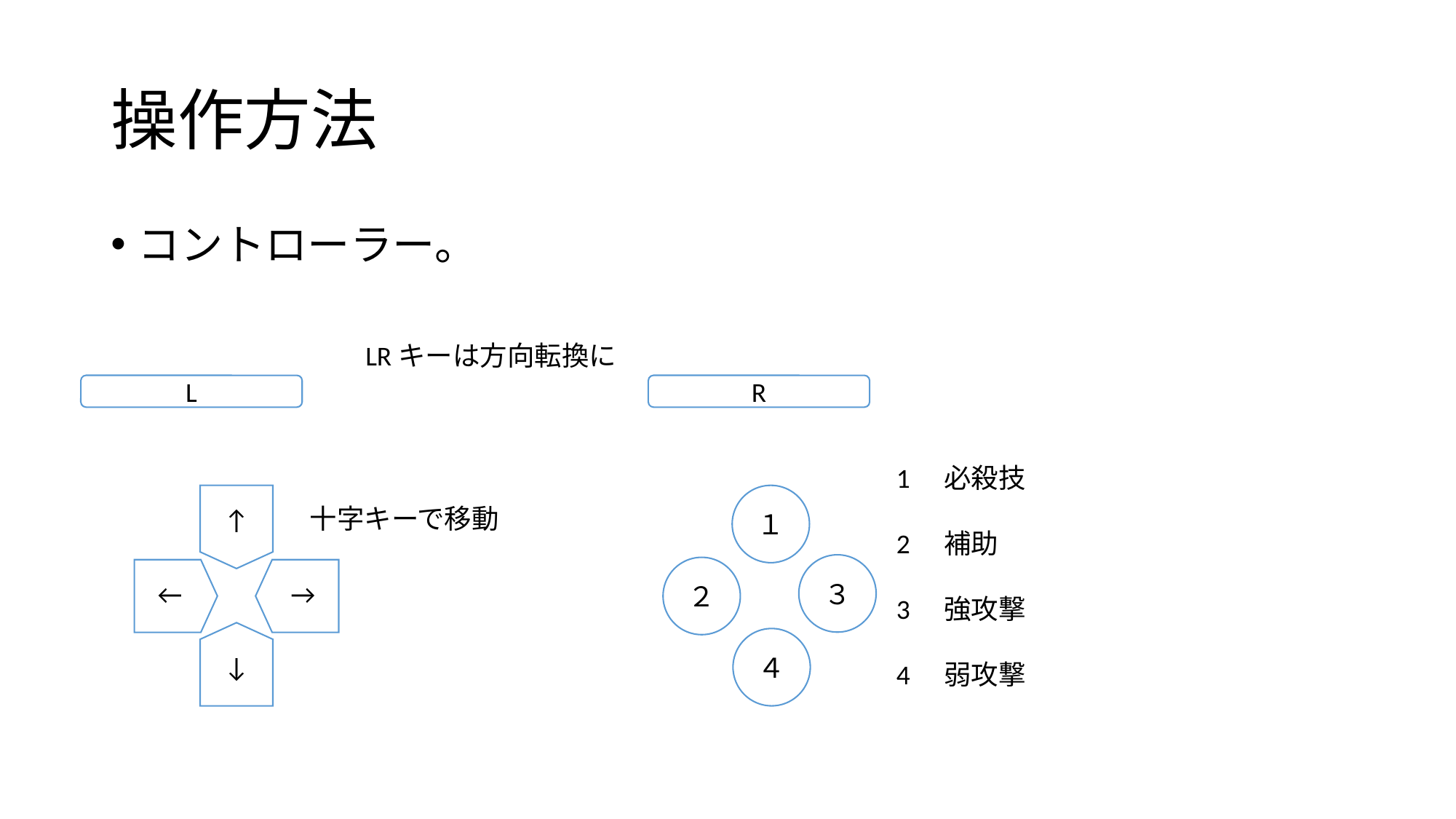

# 操作方法
コントローラー。
LRキーは方向転換に
L
R
1　必殺技

2　補助

3　強攻撃

4　弱攻撃

↑
１
十字キーで移動
↑
↑
３
２
↑
４